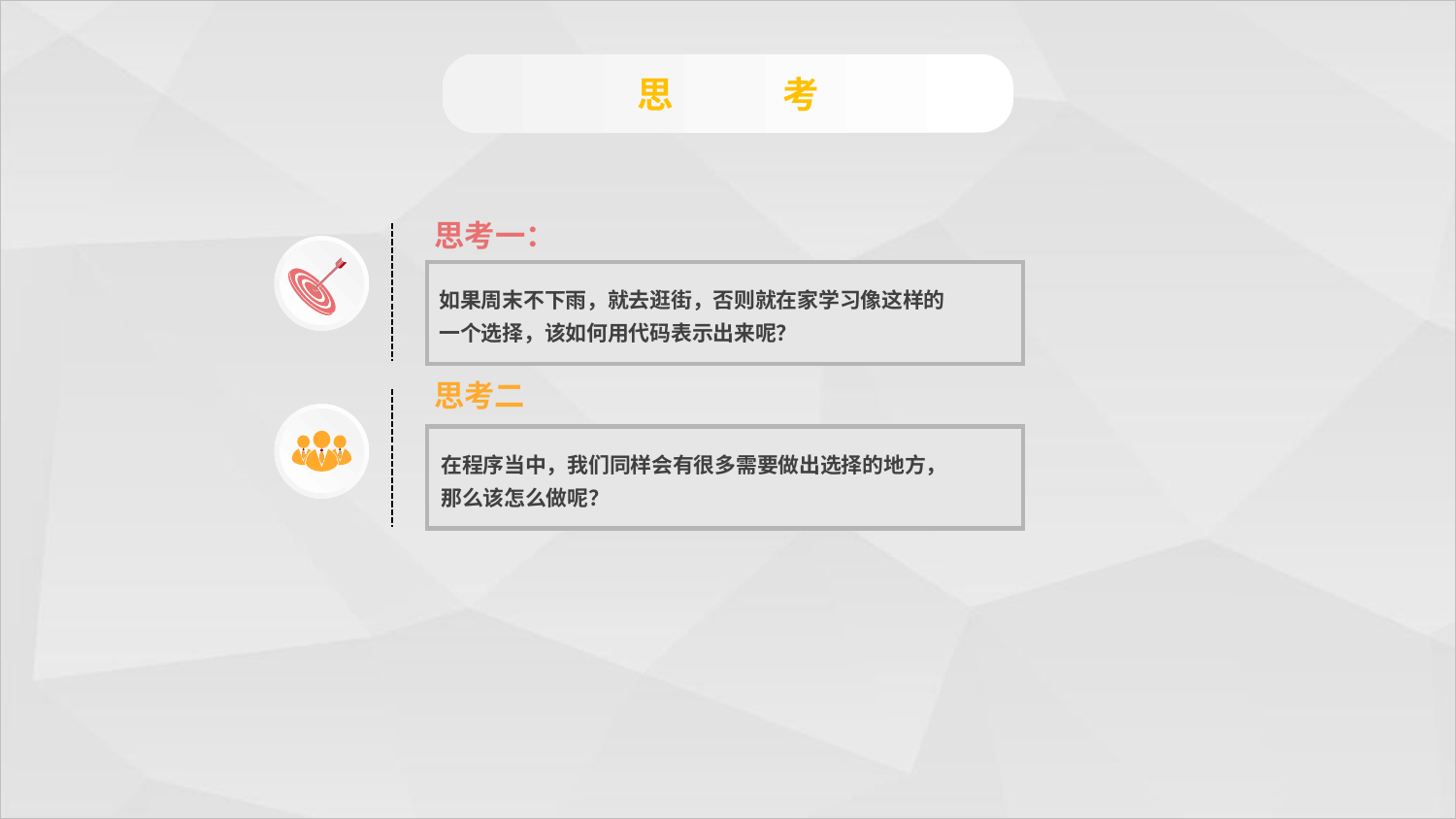

思	考
思考一：

如果周末不下雨，就去逛街，否则就在家学习像这样的一个选择，该如何用代码表示出来呢？
思考二

在程序当中，我们同样会有很多需要做出选择的地方，那么该怎么做呢？